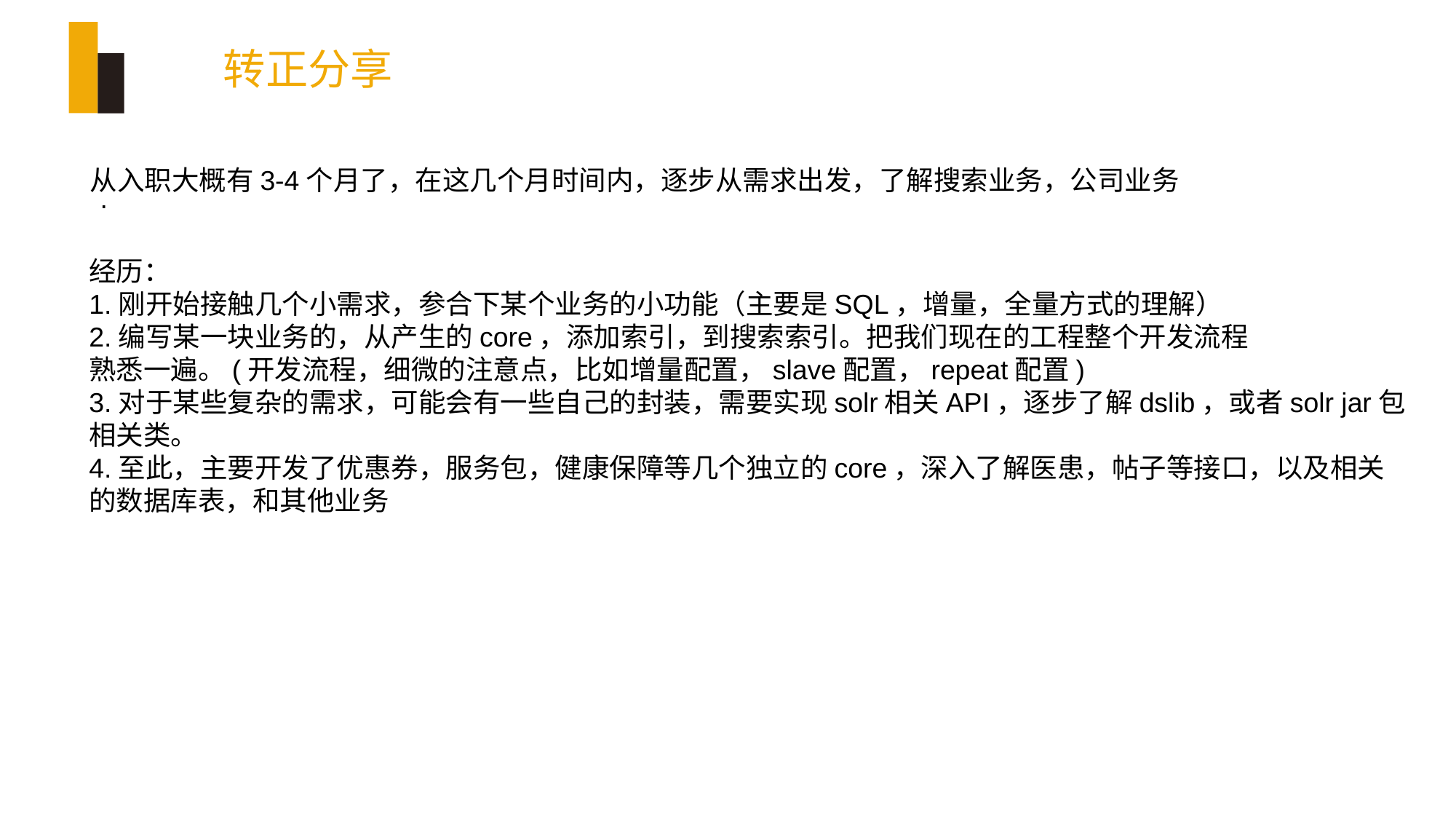

转正分享
从入职大概有3-4个月了，在这几个月时间内，逐步从需求出发，了解搜索业务，公司业务
.
经历：
1.刚开始接触几个小需求，参合下某个业务的小功能（主要是SQL，增量，全量方式的理解）
2.编写某一块业务的，从产生的core，添加索引，到搜索索引。把我们现在的工程整个开发流程
熟悉一遍。(开发流程，细微的注意点，比如增量配置，slave配置，repeat配置)
3.对于某些复杂的需求，可能会有一些自己的封装，需要实现solr相关API，逐步了解dslib，或者solr jar包
相关类。
4.至此，主要开发了优惠券，服务包，健康保障等几个独立的core，深入了解医患，帖子等接口，以及相关
的数据库表，和其他业务